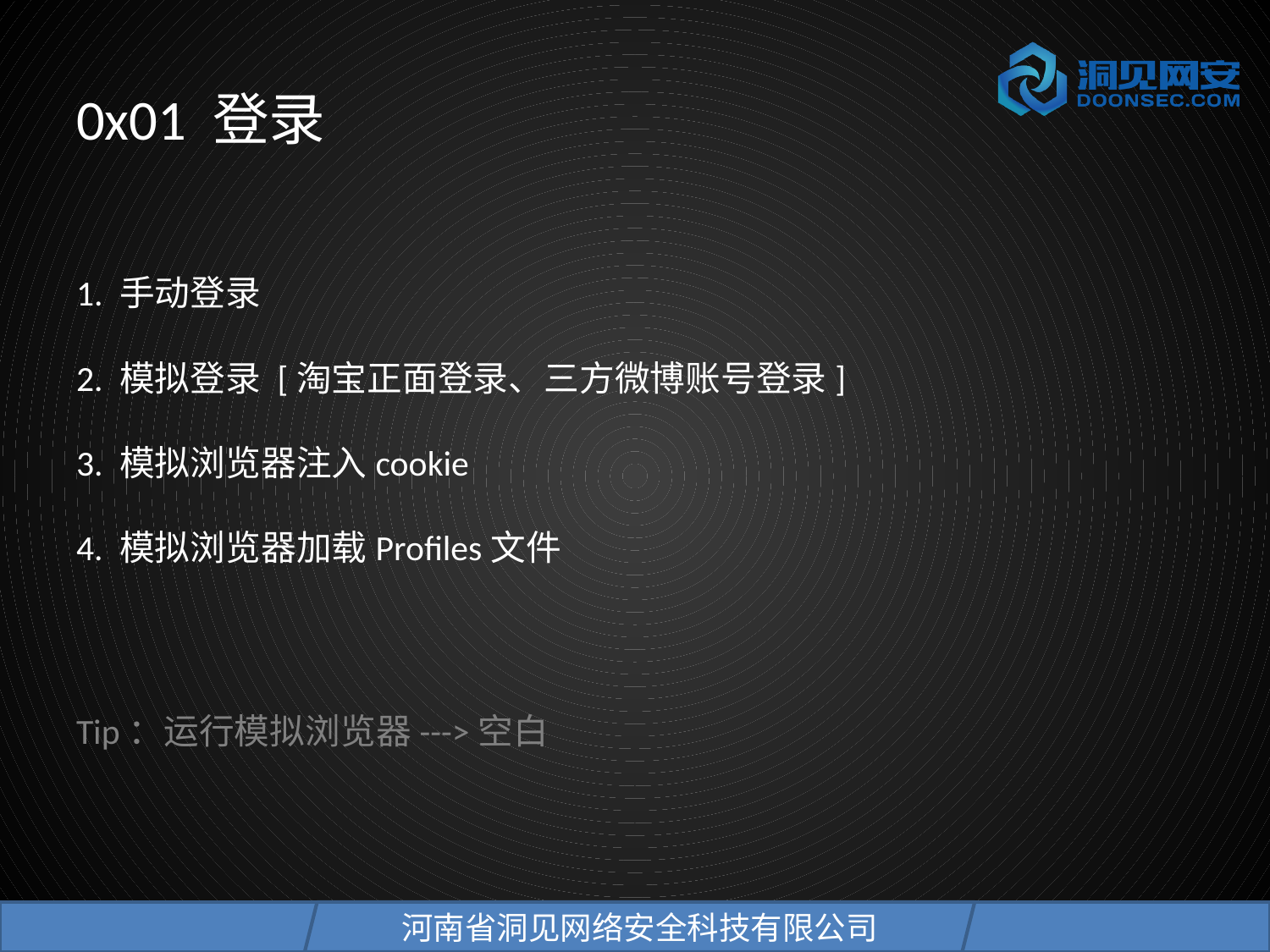

# 0x01 登录
1. 手动登录
2. 模拟登录 [淘宝正面登录、三方微博账号登录]
3. 模拟浏览器注入cookie
4. 模拟浏览器加载Profiles文件

Tip：运行模拟浏览器--->空白